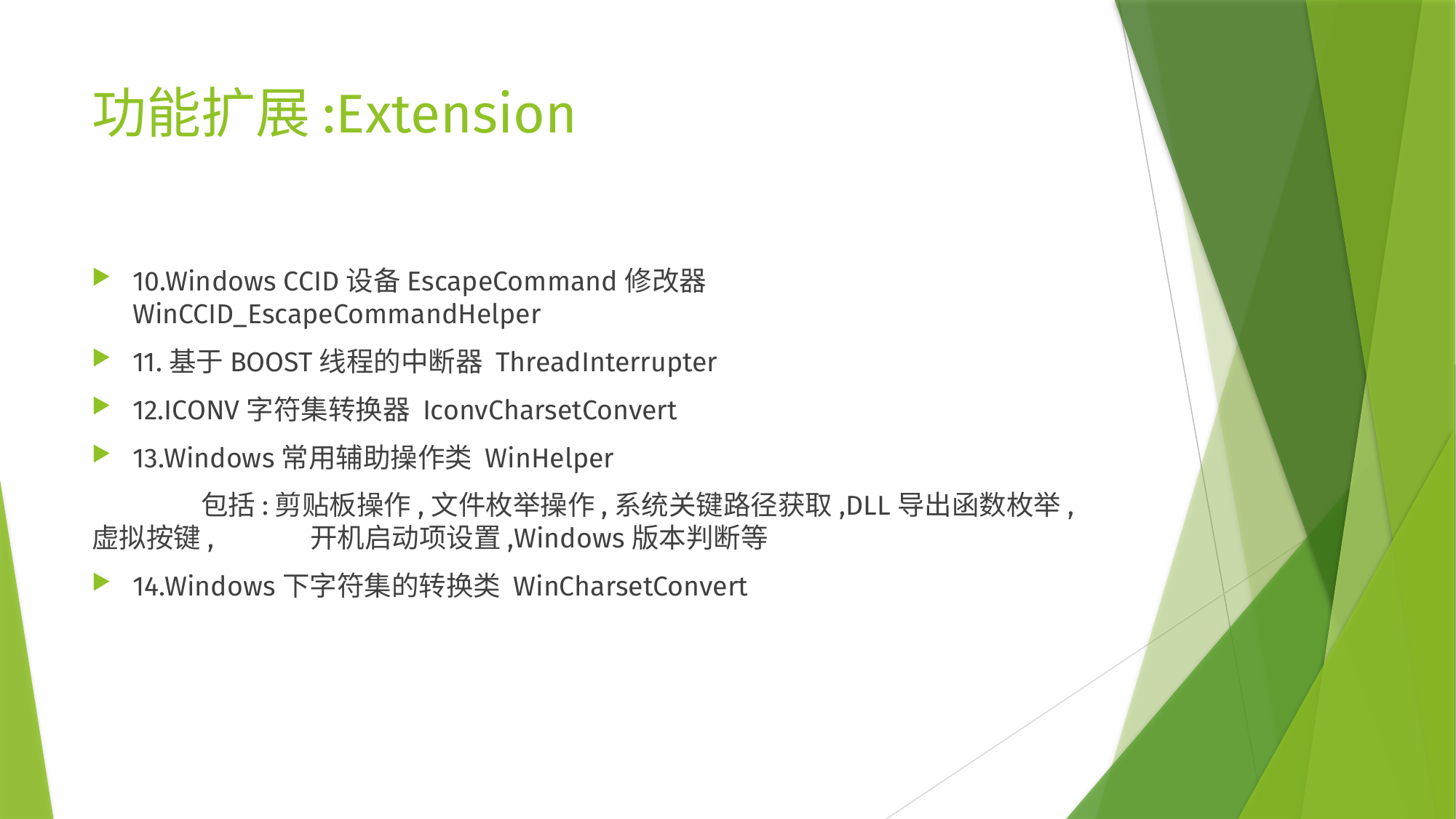

# 功能扩展:Extension
10.Windows CCID设备EscapeCommand修改器 WinCCID_EscapeCommandHelper
11.基于BOOST线程的中断器 ThreadInterrupter
12.ICONV字符集转换器 IconvCharsetConvert
13.Windows常用辅助操作类 WinHelper
	包括:剪贴板操作,文件枚举操作,系统关键路径获取,DLL导出函数枚举,虚拟按键,	开机启动项设置,Windows版本判断等
14.Windows下字符集的转换类 WinCharsetConvert